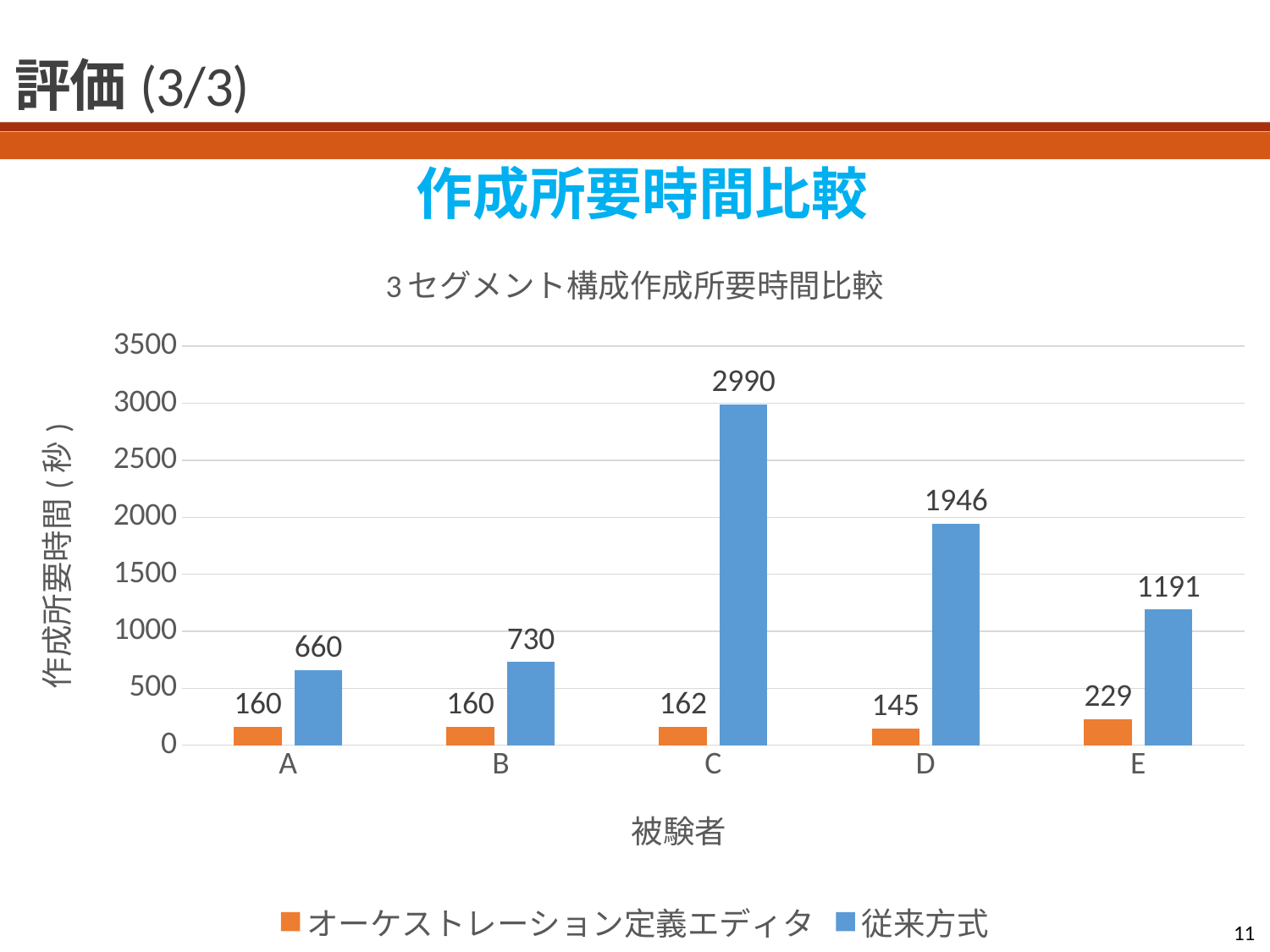

評価(3/3)
作成所要時間比較

### Chart: 3セグメント構成作成所要時間比較

| Category | オーケストレーション定義エディタ | 従来方式 |
|---|---|---|
| A | 160.0 | 660.0 |
| B | 160.0 | 730.0 |
| C | 162.0 | 2990.0 |
| D | 145.0 | 1946.0 |
| E | 229.0 | 1191.0 |
11